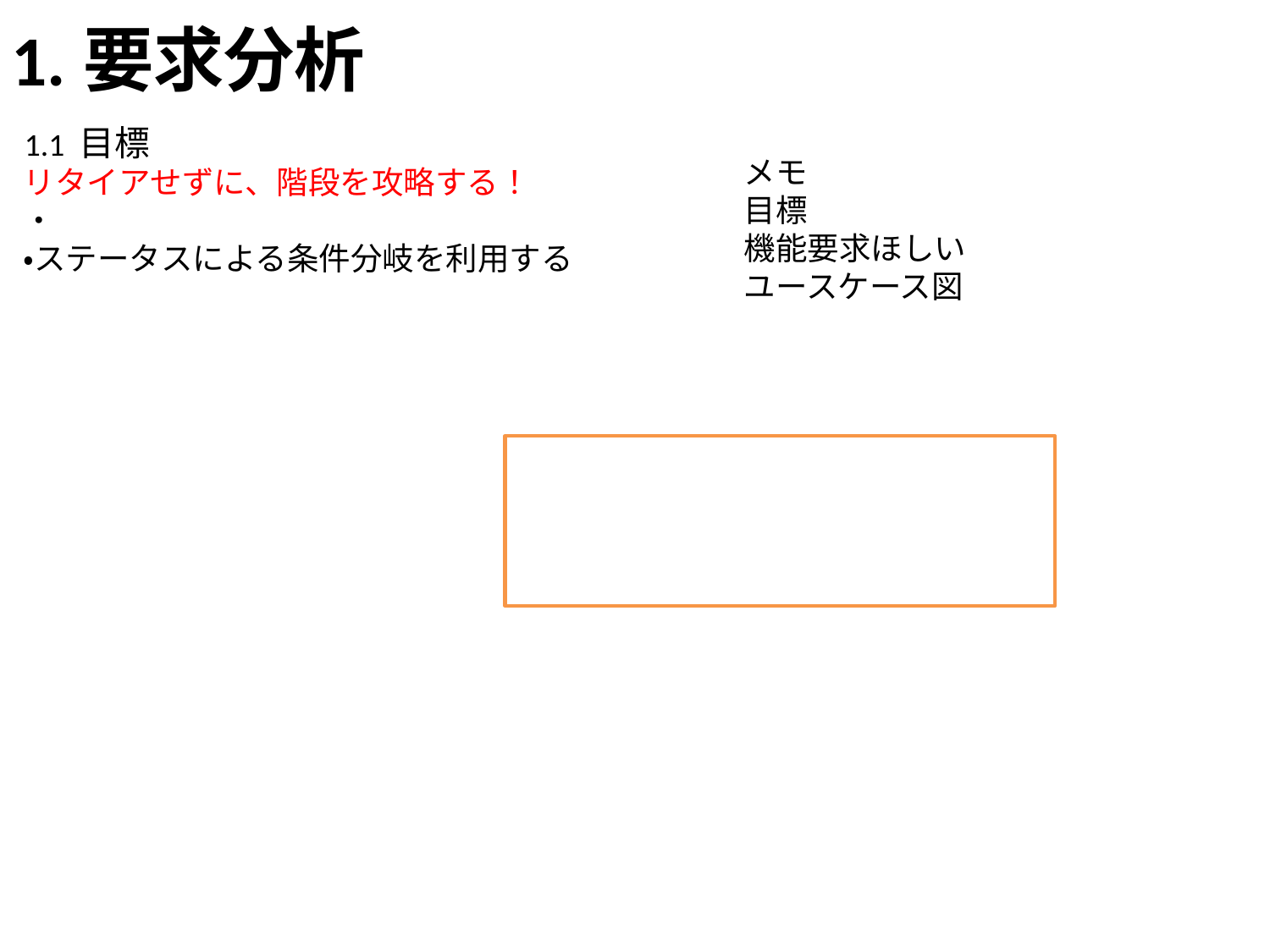

1.要求分析
1.1 目標
メモ
目標
機能要求ほしい
ユースケース図
リタイアせずに、階段を攻略する！
・
・ステータスによる条件分岐を利用する